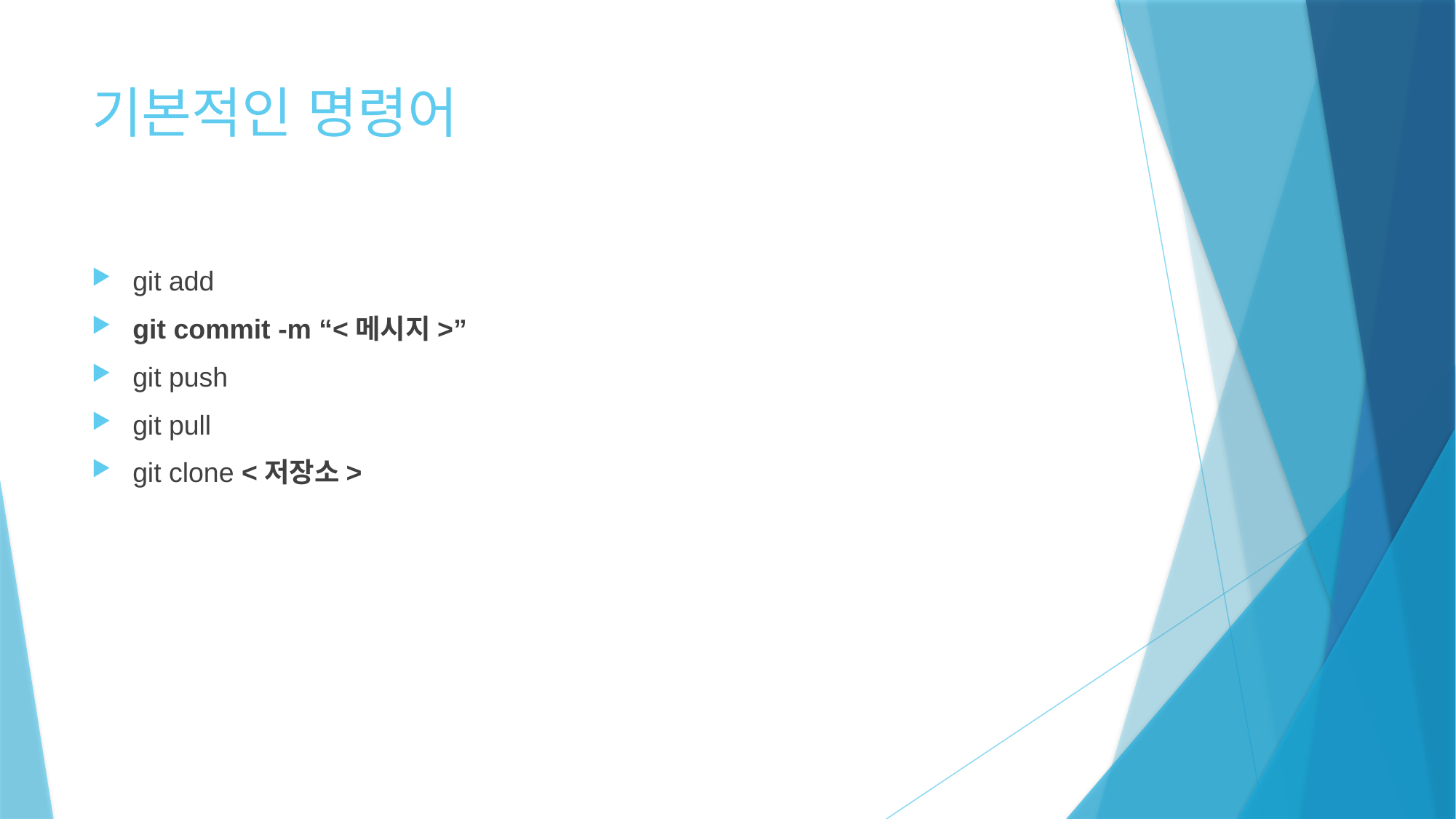

# 기본적인 명령어
git add
git commit -m “<메시지>”
git push
git pull
git clone <저장소>